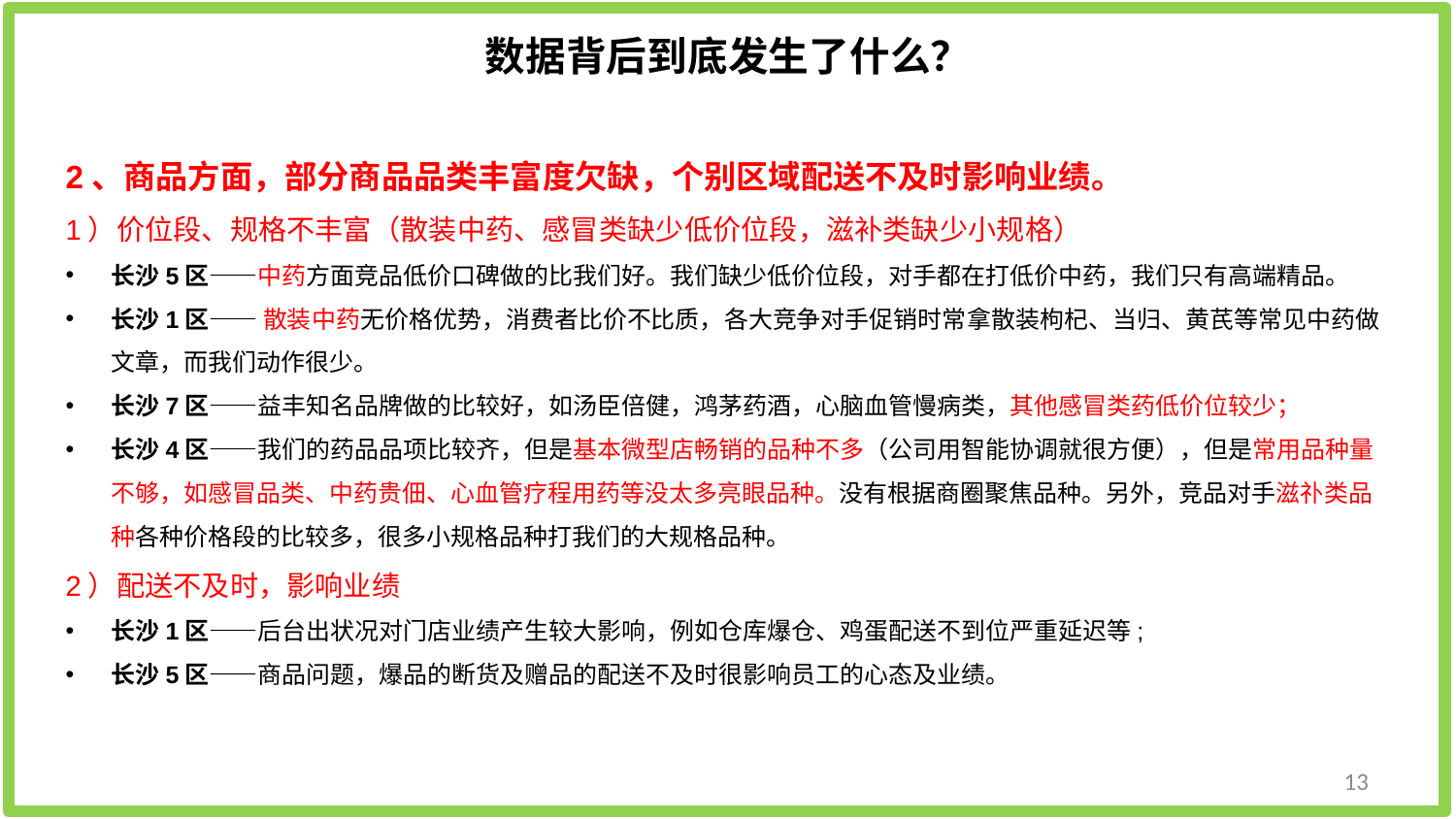

数据背后到底发生了什么？
2、商品方面，部分商品品类丰富度欠缺，个别区域配送不及时影响业绩。
1）价位段、规格不丰富（散装中药、感冒类缺少低价位段，滋补类缺少小规格）
长沙5区——中药方面竞品低价口碑做的比我们好。我们缺少低价位段，对手都在打低价中药，我们只有高端精品。
长沙1区—— 散装中药无价格优势，消费者比价不比质，各大竞争对手促销时常拿散装枸杞、当归、黄芪等常见中药做文章，而我们动作很少。
长沙7区——益丰知名品牌做的比较好，如汤臣倍健，鸿茅药酒，心脑血管慢病类，其他感冒类药低价位较少；
长沙4区——我们的药品品项比较齐，但是基本微型店畅销的品种不多（公司用智能协调就很方便），但是常用品种量不够，如感冒品类、中药贵佃、心血管疗程用药等没太多亮眼品种。没有根据商圈聚焦品种。另外，竞品对手滋䃼类品种各种价格段的比较多，很多小规格品种打我们的大规格品种。
2）配送不及时，影响业绩
长沙1区——后台出状况对门店业绩产生较大影响，例如仓库爆仓、鸡蛋配送不到位严重延迟等;
长沙5区——商品问题，爆品的断货及赠品的配送不及时很影响员工的心态及业绩。
13